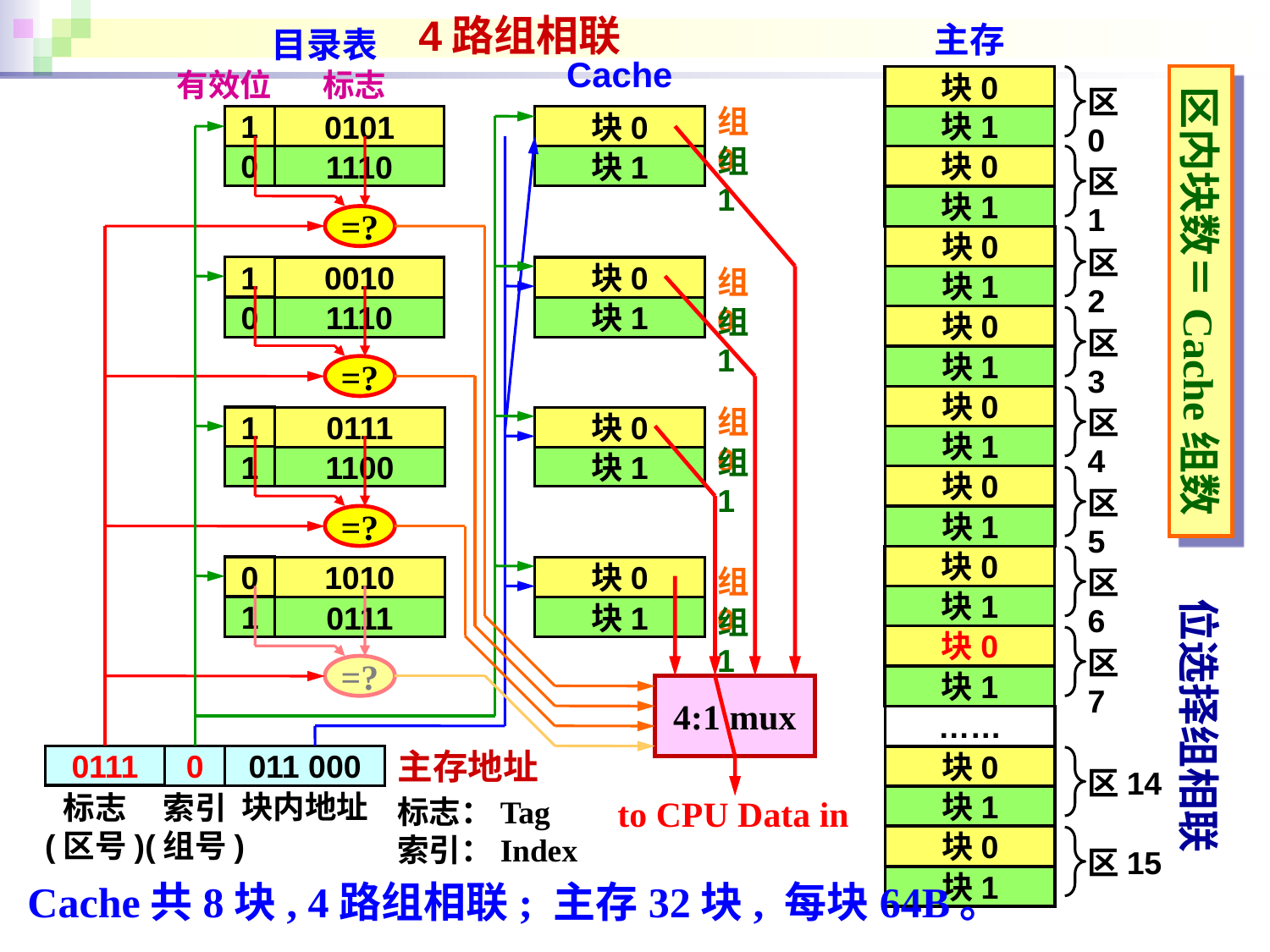

4路组相联
主存
目录表
Cache
有效位
标志
块0

区0
组0
1
块1
0101
块0
组1

0
块0
1110
块1

区1
块1

=?
块0

区2
组0
1
0010
块0
块1

区内块数＝Cache组数

组1
0
1110
块1
块0

区3

块1
=?

块0

组0
区4
1
0111
块0
块1

组1
1
1100
块1
块0

区5

=?
块1
块0

组0
0
区6
1010
块0

块1
组1
1
0111
块1
块0

区7

=?
块1
4:1 mux
位选择组相联
……

0111
0
011 000
主存地址
块0

区14
标志
(区号)
索引
(组号)
块内地址
to CPU Data in
标志：Tag
索引：Index
块1
块0

区15
Cache共8块, 4路组相联; 主存32块, 每块64B。
块1